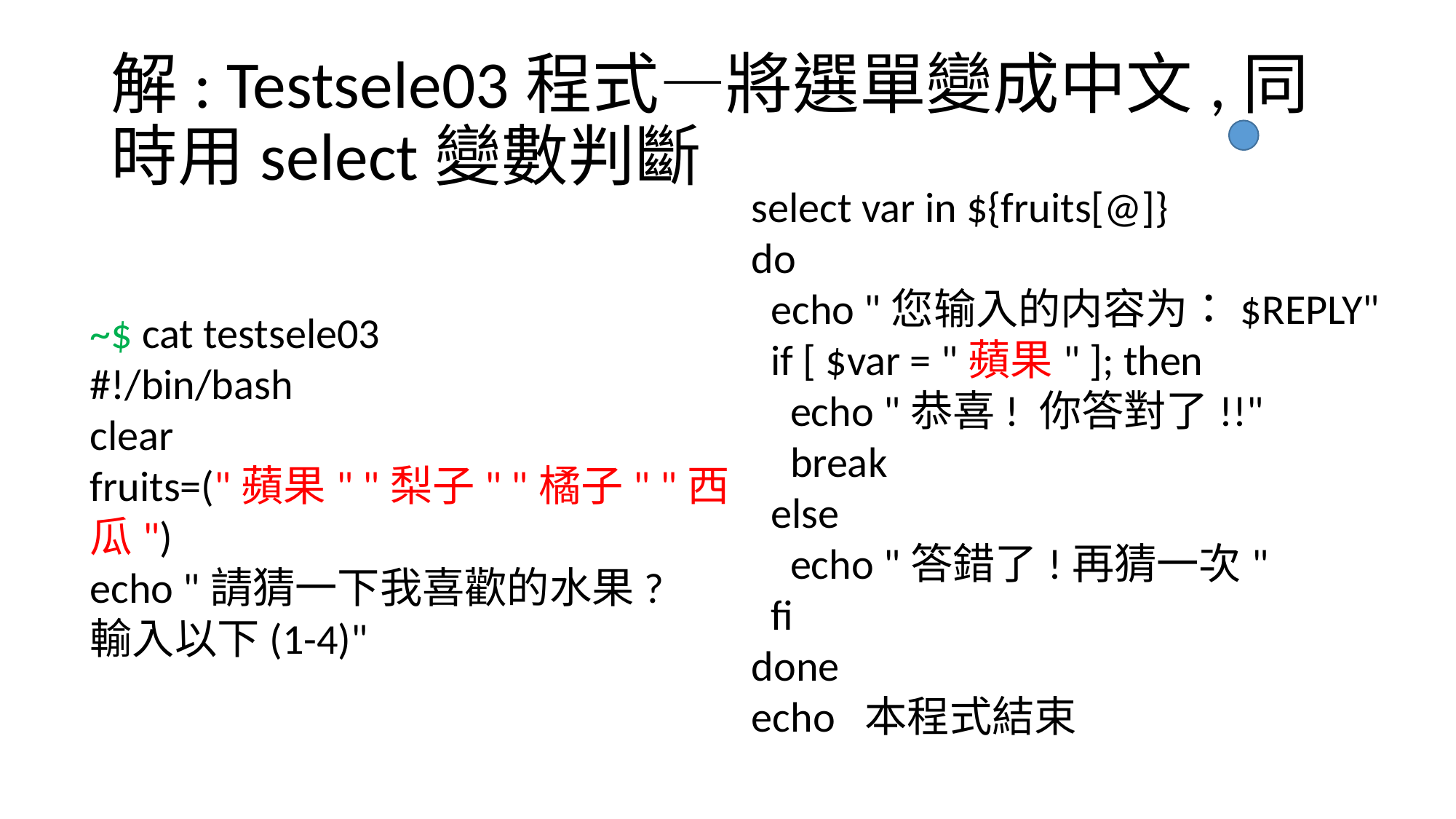

# 解: Testsele03程式—將選單變成中文,同時用select變數判斷

select var in ${fruits[@]}
do
  echo "您输入的内容为：$REPLY"
  if [ $var = "蘋果" ]; then
    echo "恭喜! 你答對了!!"
    break
  else
    echo "答錯了!再猜一次"
  fi
done
echo  本程式結束

~$ cat testsele03
#!/bin/bash
clear
fruits=("蘋果" "梨子" "橘子" "西瓜")
echo "請猜一下我喜歡的水果?
輸入以下(1-4)"